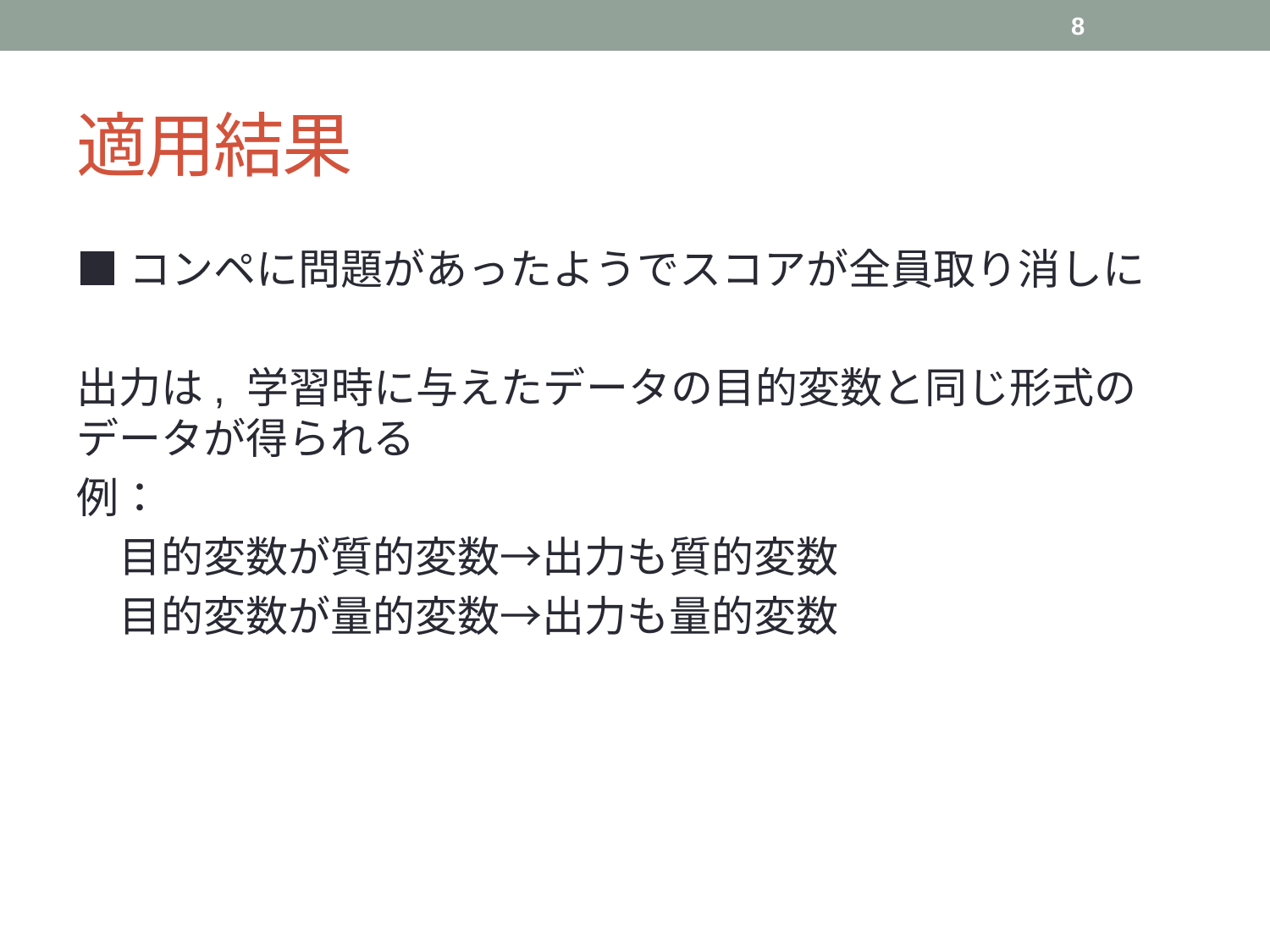

8
# 適用結果
■コンペに問題があったようでスコアが全員取り消しに

出力は, 学習時に与えたデータの目的変数と同じ形式のデータが得られる
例：
　目的変数が質的変数→出力も質的変数
　目的変数が量的変数→出力も量的変数